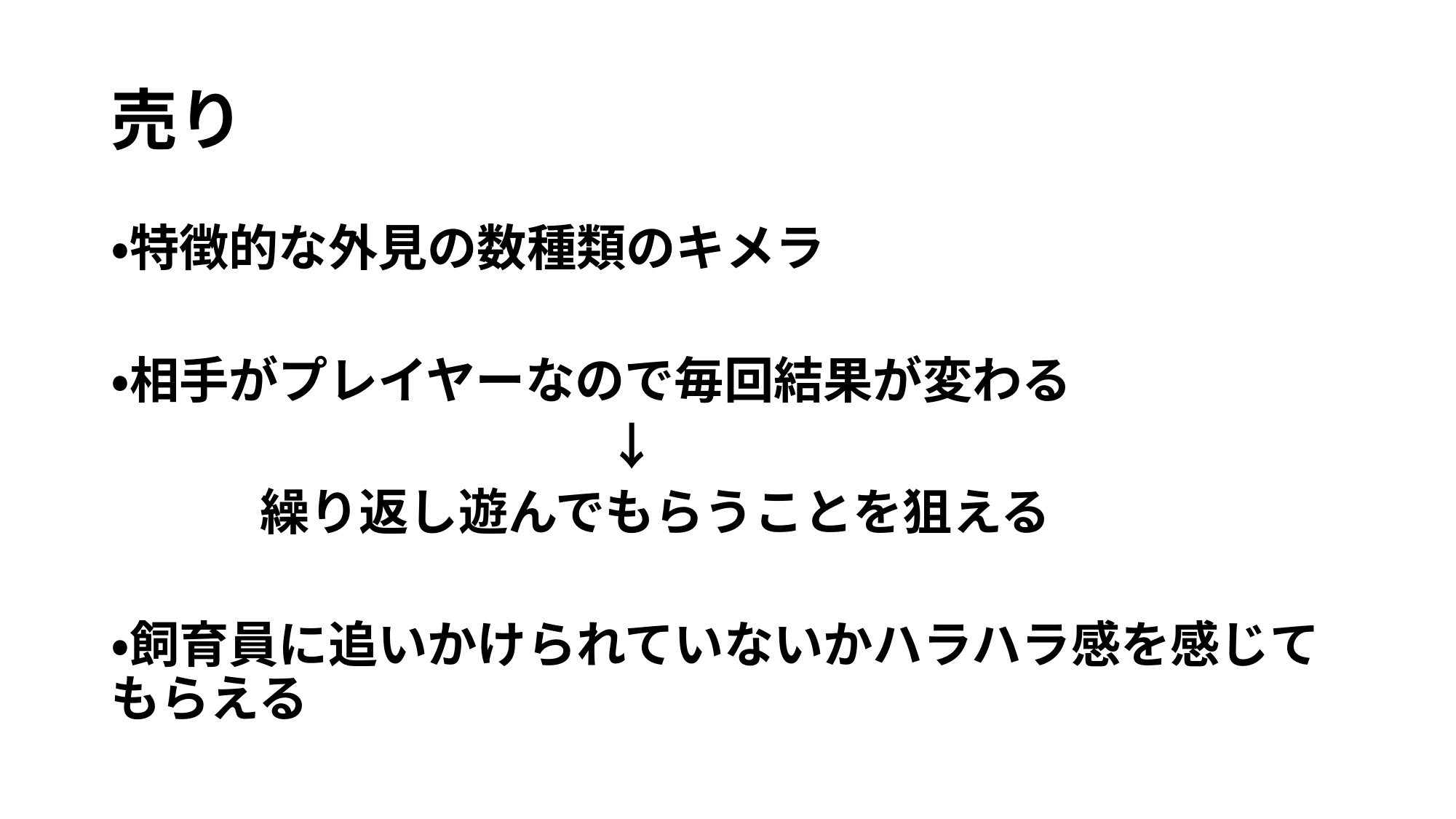

# 売り
・特徴的な外見の数種類のキメラ

・相手がプレイヤーなので毎回結果が変わる
　　　　　　　　　　↓
　　　繰り返し遊んでもらうことを狙える

・飼育員に追いかけられていないかハラハラ感を感じてもらえる